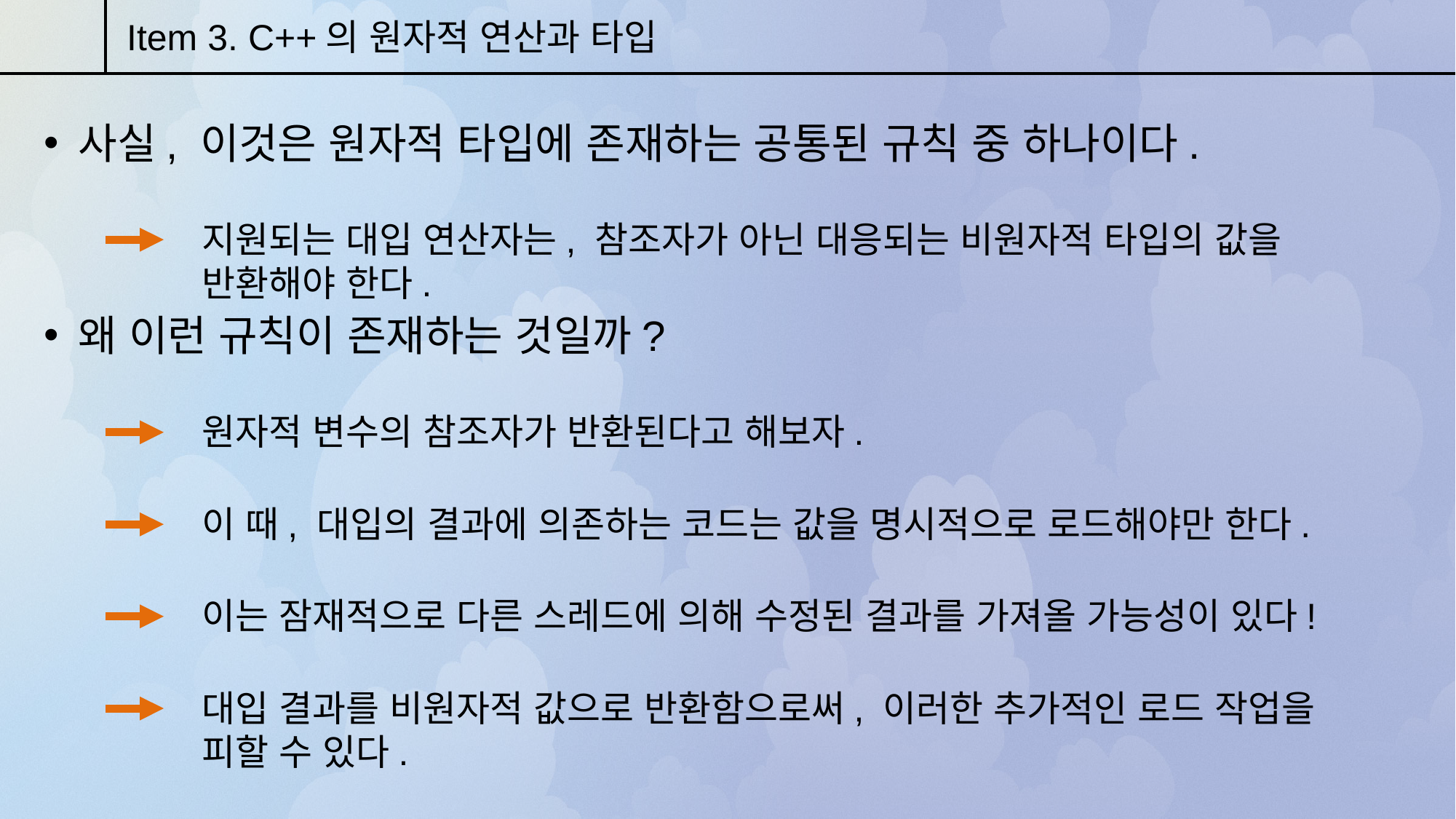

Item 3. C++의 원자적 연산과 타입
사실, 이것은 원자적 타입에 존재하는 공통된 규칙 중 하나이다.
지원되는 대입 연산자는, 참조자가 아닌 대응되는 비원자적 타입의 값을 반환해야 한다.
왜 이런 규칙이 존재하는 것일까?
원자적 변수의 참조자가 반환된다고 해보자.
이 때, 대입의 결과에 의존하는 코드는 값을 명시적으로 로드해야만 한다.
이는 잠재적으로 다른 스레드에 의해 수정된 결과를 가져올 가능성이 있다!
대입 결과를 비원자적 값으로 반환함으로써, 이러한 추가적인 로드 작업을 피할 수 있다.